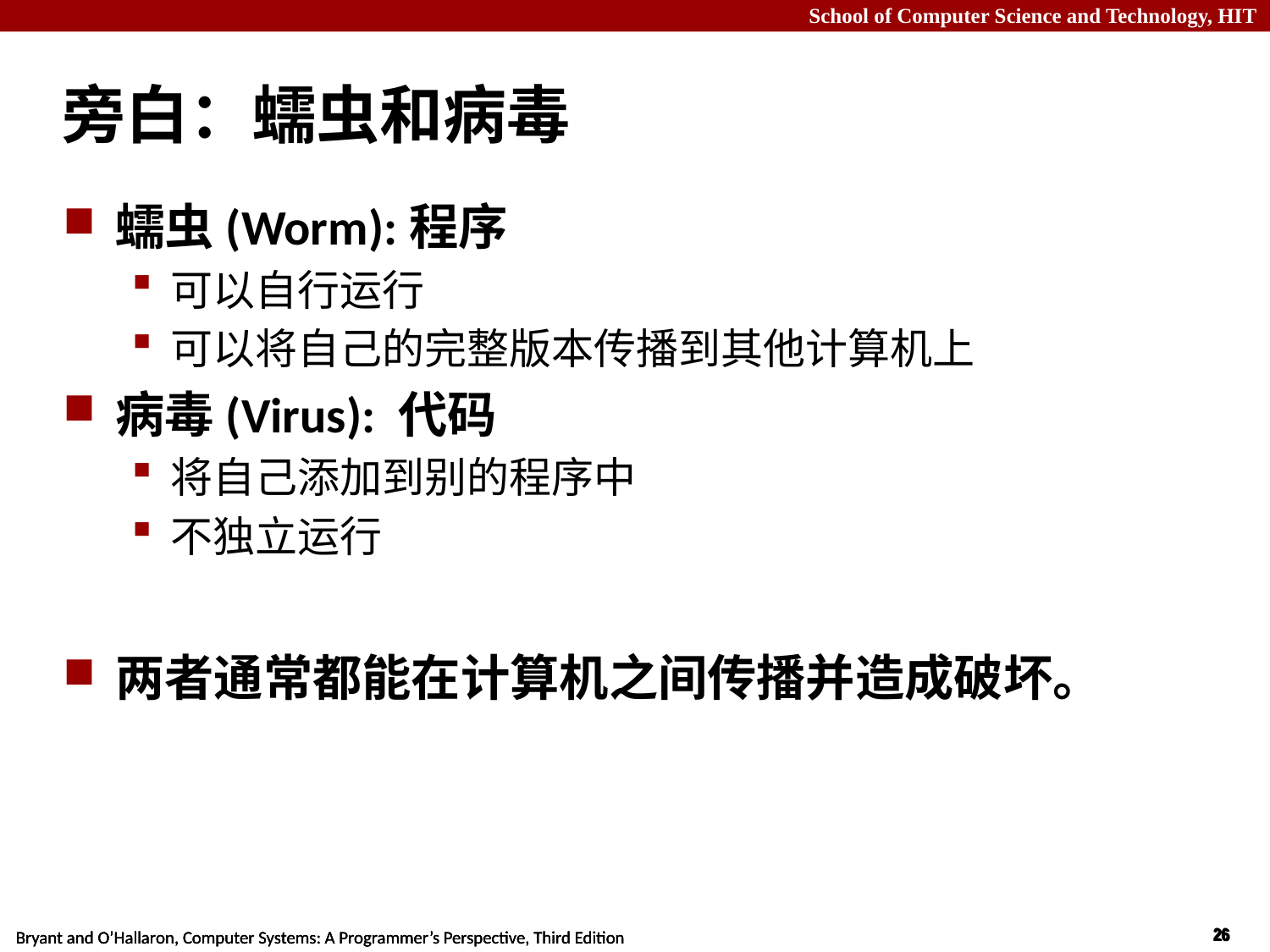

# 旁白：蠕虫和病毒
蠕虫(Worm):程序
可以自行运行
可以将自己的完整版本传播到其他计算机上
病毒(Virus): 代码
将自己添加到别的程序中
不独立运行

两者通常都能在计算机之间传播并造成破坏。